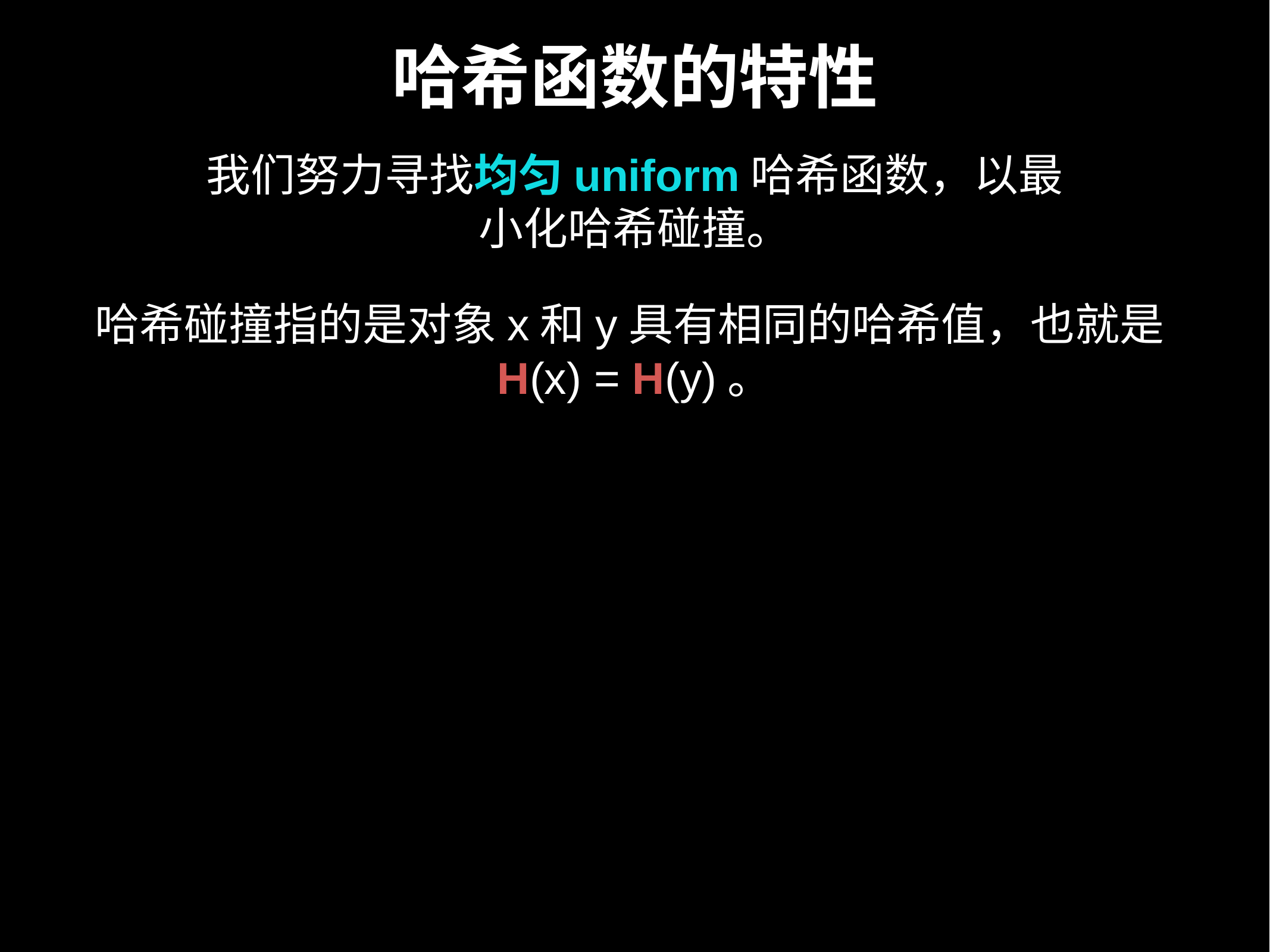

# 哈希函数的特性
我们努力寻找均匀uniform哈希函数，以最小化哈希碰撞。
哈希碰撞指的是对象x和y具有相同的哈希值，也就是H(x) = H(y)。